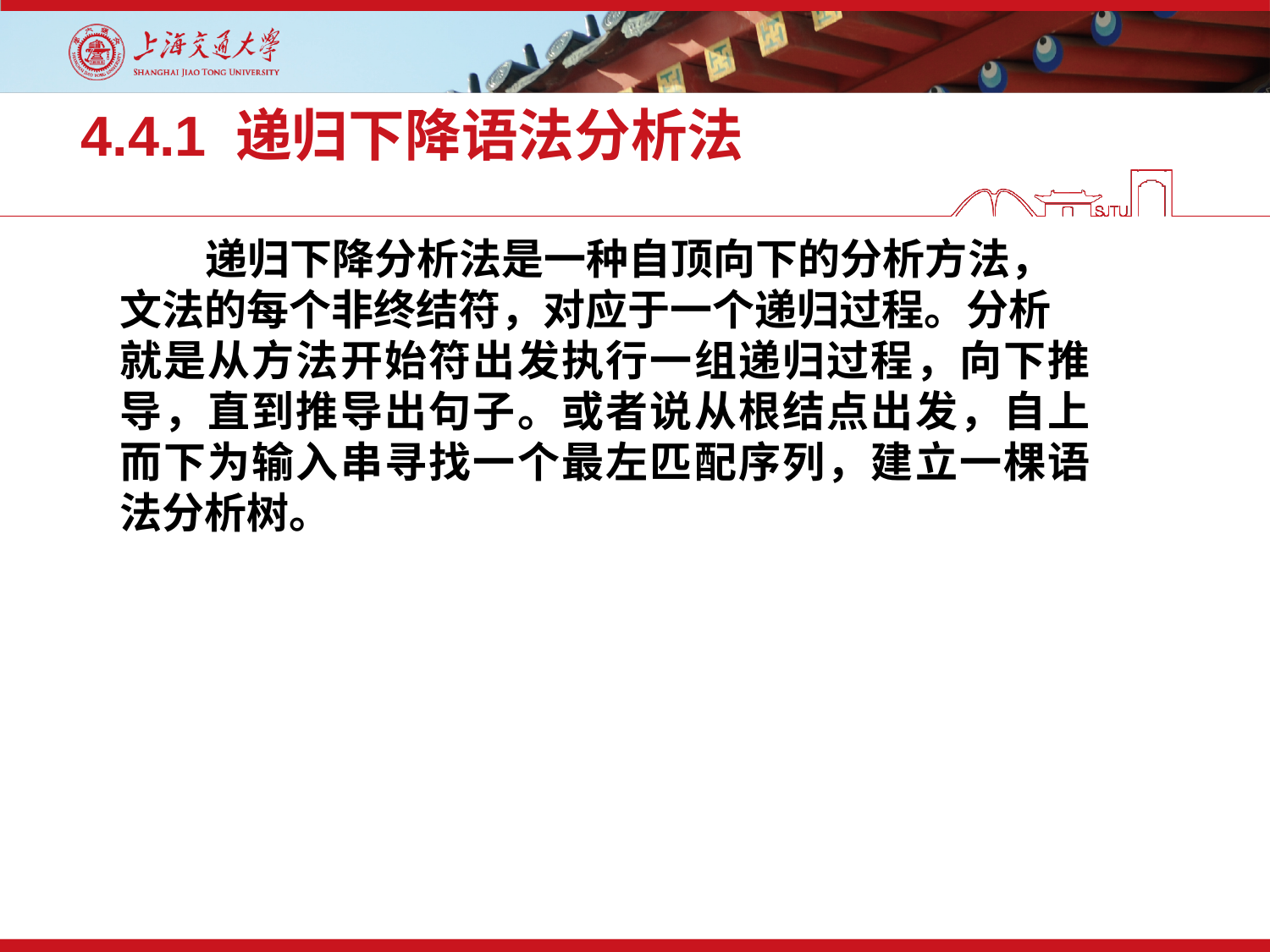

# 4.4.1 递归下降语法分析法

        递归下降分析法是一种自顶向下的分析方法，
文法的每个非终结符，对应于一个递归过程。分析
就是从方法开始符出发执行一组递归过程，向下推导，直到推导出句子。或者说从根结点出发，自上而下为输入串寻找一个最左匹配序列，建立一棵语法分析树。